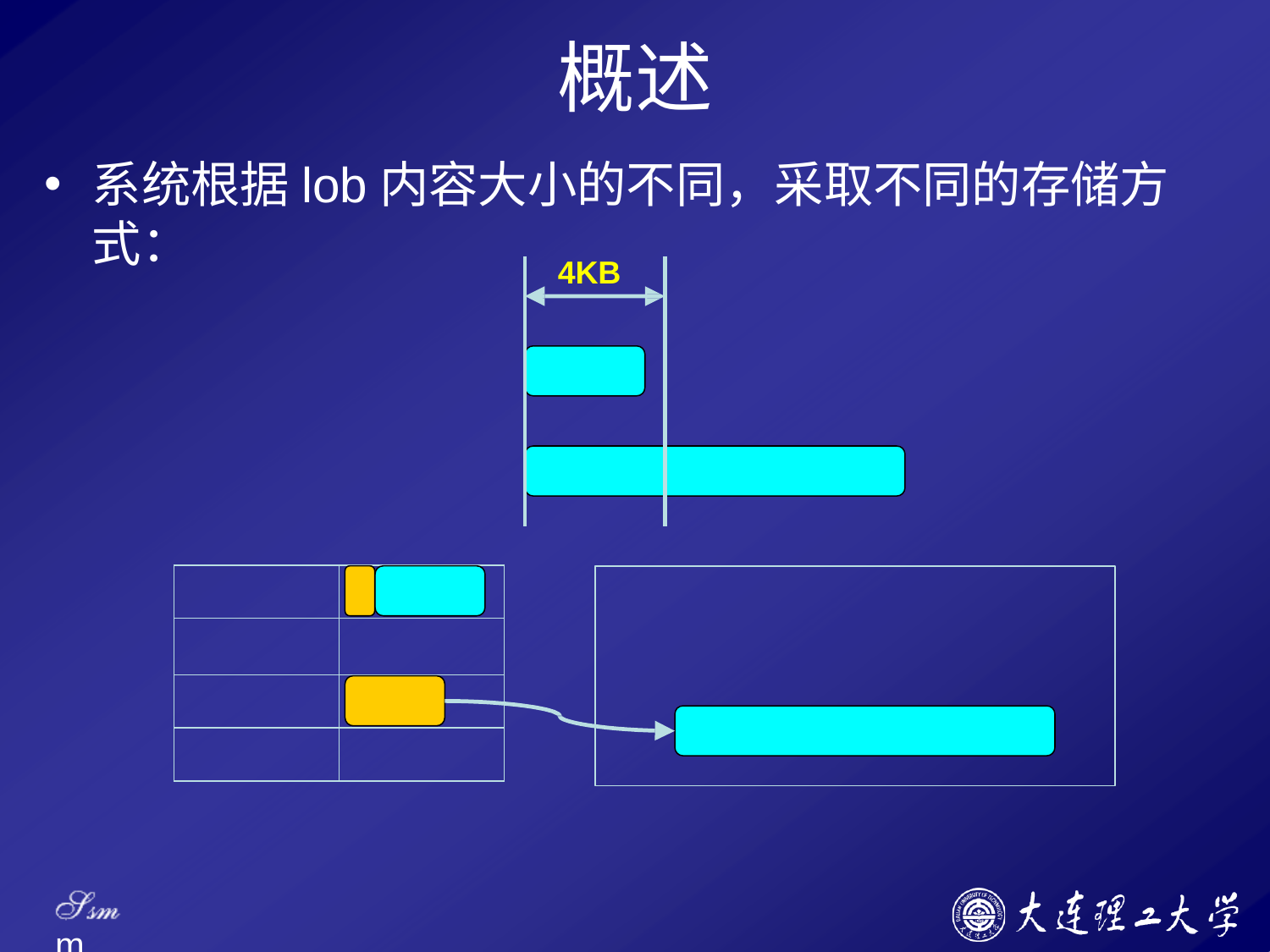

# 概述
系统根据lob内容大小的不同，采取不同的存储方式：
4KB

|  |  |
| --- | --- |
|  |  |
|  |  |
|  |  |

Ssm